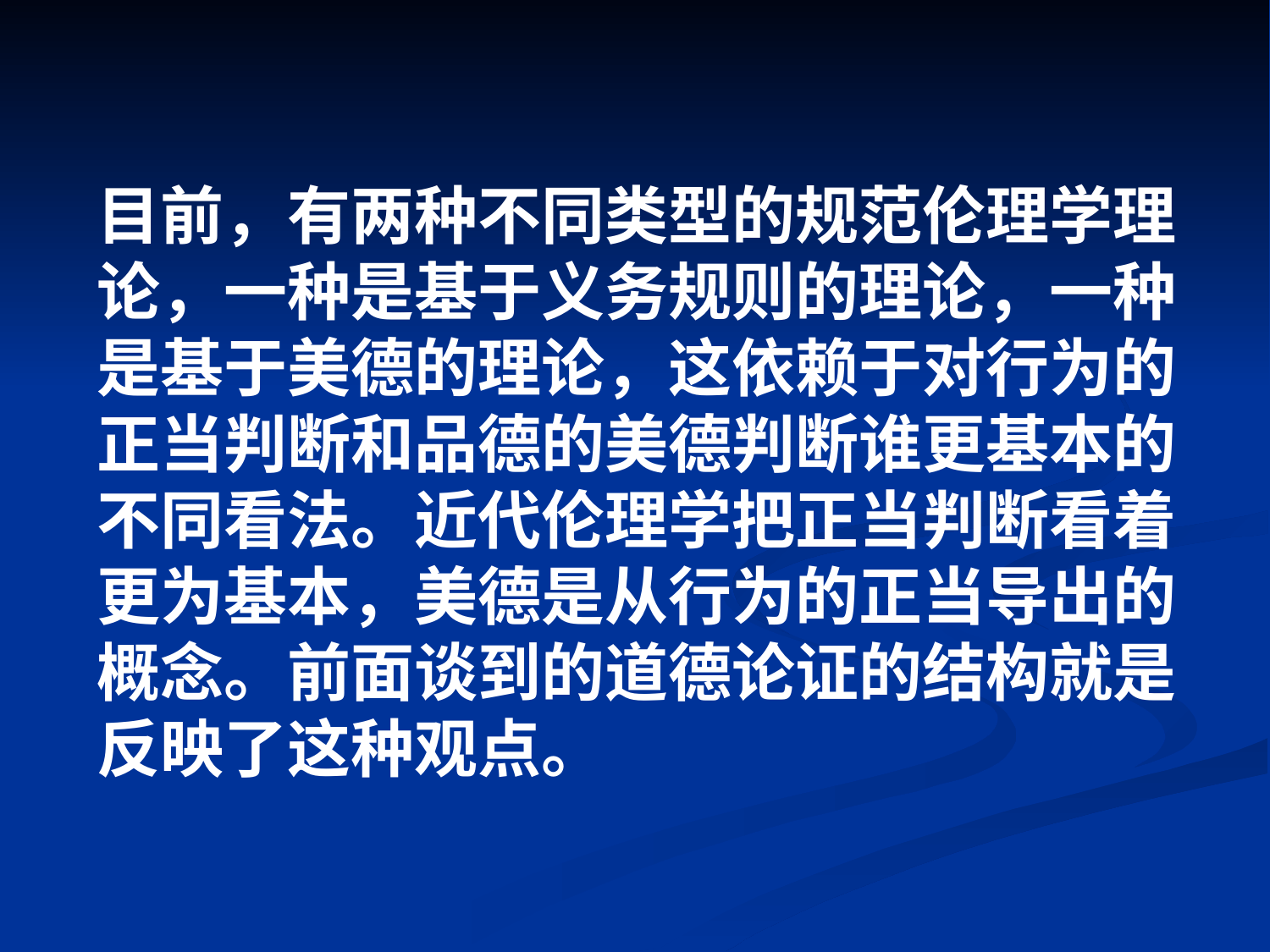

目前，有两种不同类型的规范伦理学理论，一种是基于义务规则的理论，一种是基于美德的理论，这依赖于对行为的正当判断和品德的美德判断谁更基本的不同看法。近代伦理学把正当判断看着更为基本，美德是从行为的正当导出的概念。前面谈到的道德论证的结构就是反映了这种观点。